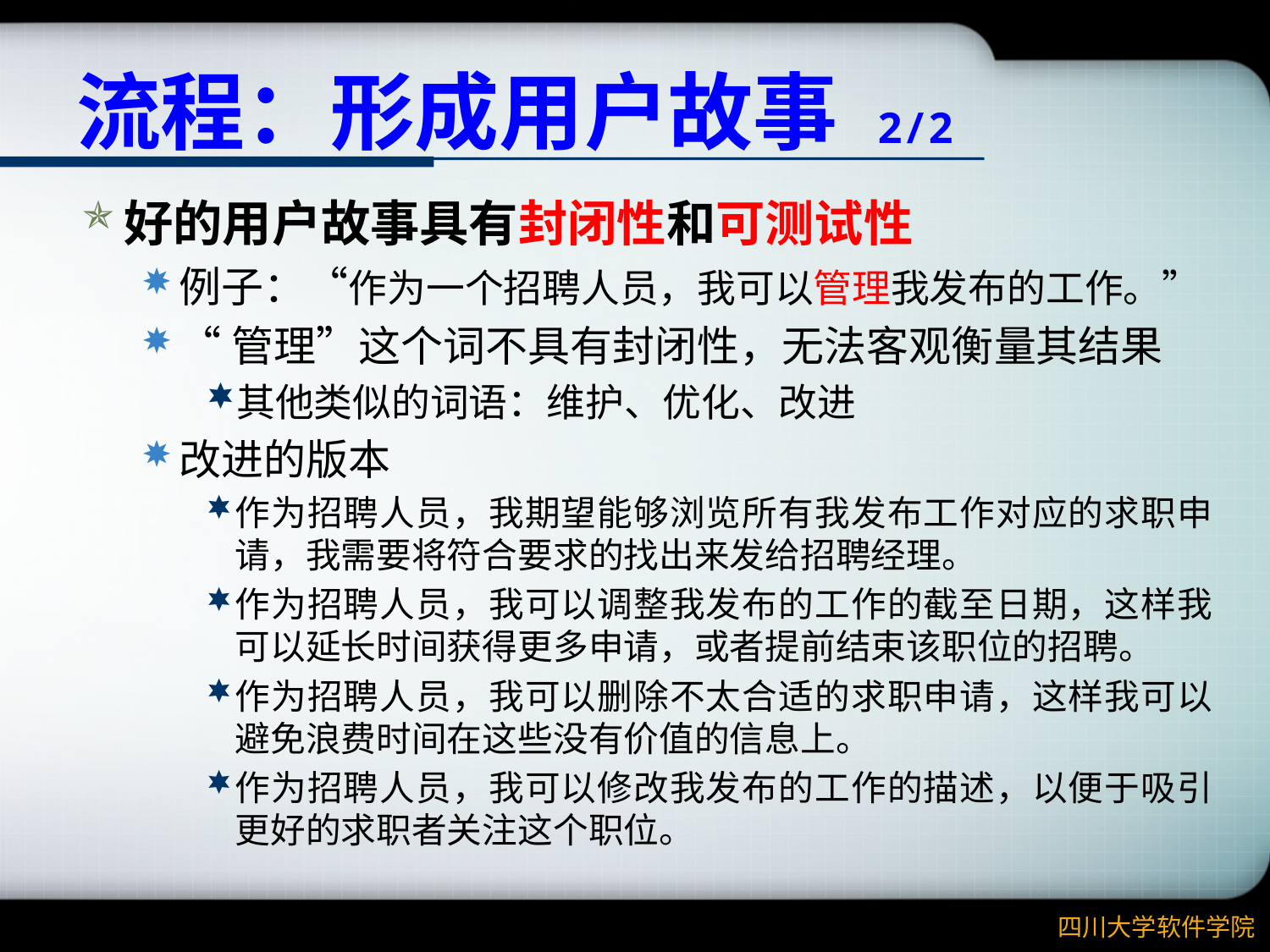

# 流程：形成用户故事 2/2
好的用户故事具有封闭性和可测试性
例子：“作为一个招聘人员，我可以管理我发布的工作。”
“管理”这个词不具有封闭性，无法客观衡量其结果
其他类似的词语：维护、优化、改进
改进的版本
作为招聘人员，我期望能够浏览所有我发布工作对应的求职申请，我需要将符合要求的找出来发给招聘经理。
作为招聘人员，我可以调整我发布的工作的截至日期，这样我可以延长时间获得更多申请，或者提前结束该职位的招聘。
作为招聘人员，我可以删除不太合适的求职申请，这样我可以避免浪费时间在这些没有价值的信息上。
作为招聘人员，我可以修改我发布的工作的描述，以便于吸引更好的求职者关注这个职位。